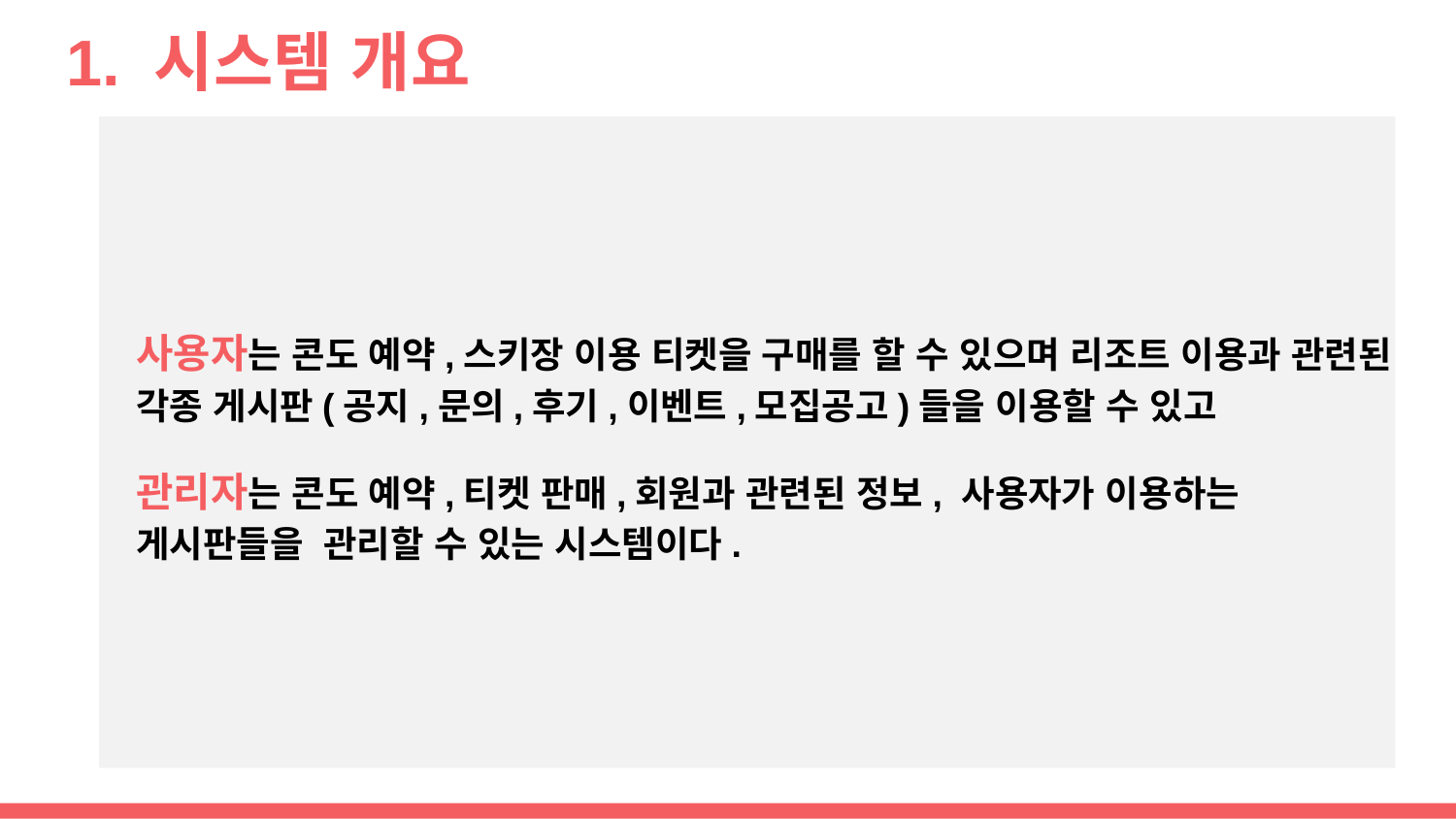

# 1. 시스템 개요

사용자는 콘도 예약,스키장 이용 티켓을 구매를 할 수 있으며 리조트 이용과 관련된 각종 게시판(공지,문의,후기,이벤트,모집공고)들을 이용할 수 있고
관리자는 콘도 예약,티켓 판매,회원과 관련된 정보, 사용자가 이용하는 게시판들을  관리할 수 있는 시스템이다.